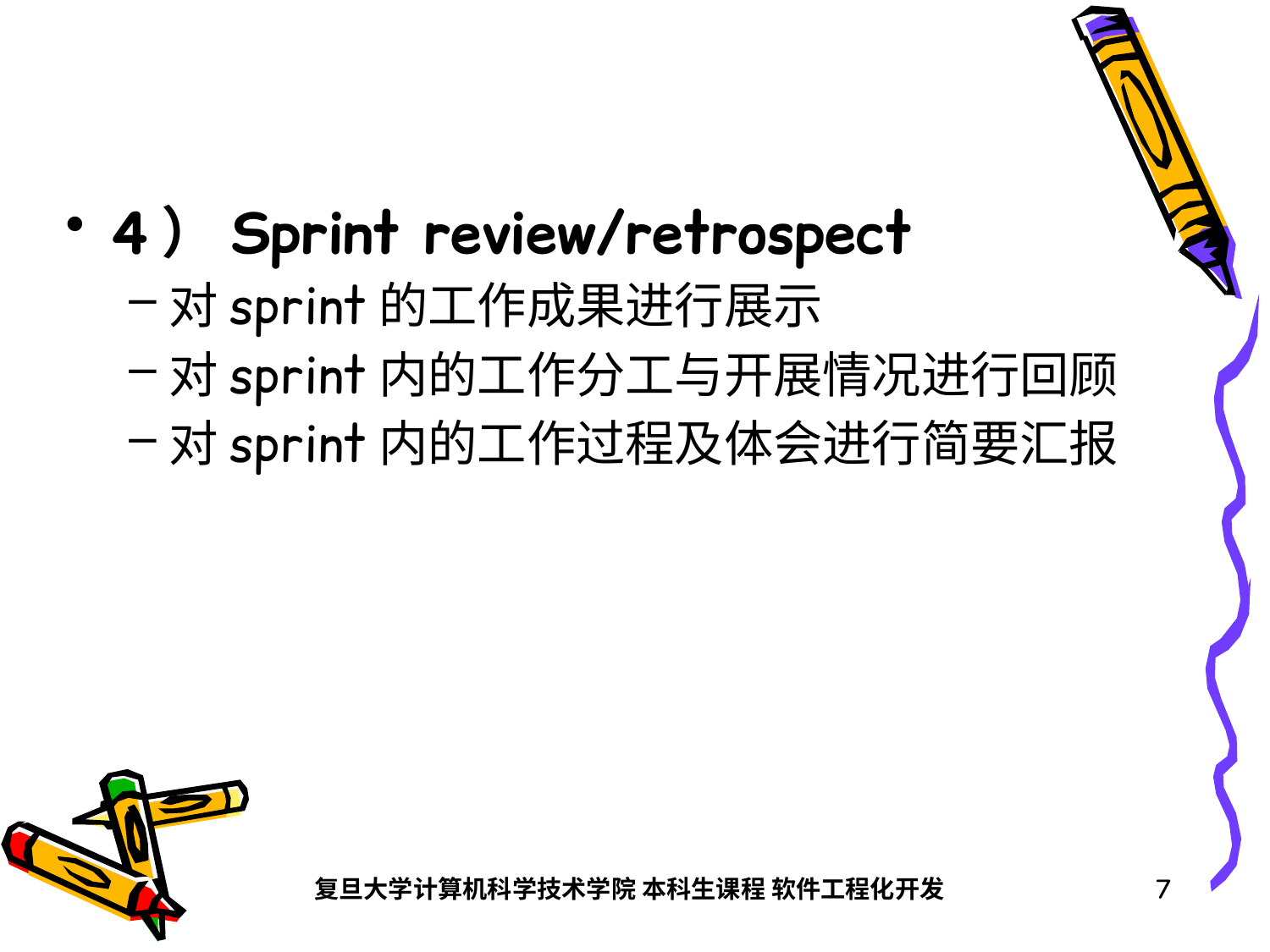

#
4）Sprint review/retrospect
对sprint的工作成果进行展示
对sprint内的工作分工与开展情况进行回顾
对sprint内的工作过程及体会进行简要汇报

复旦大学计算机科学技术学院 本科生课程 软件工程化开发
7